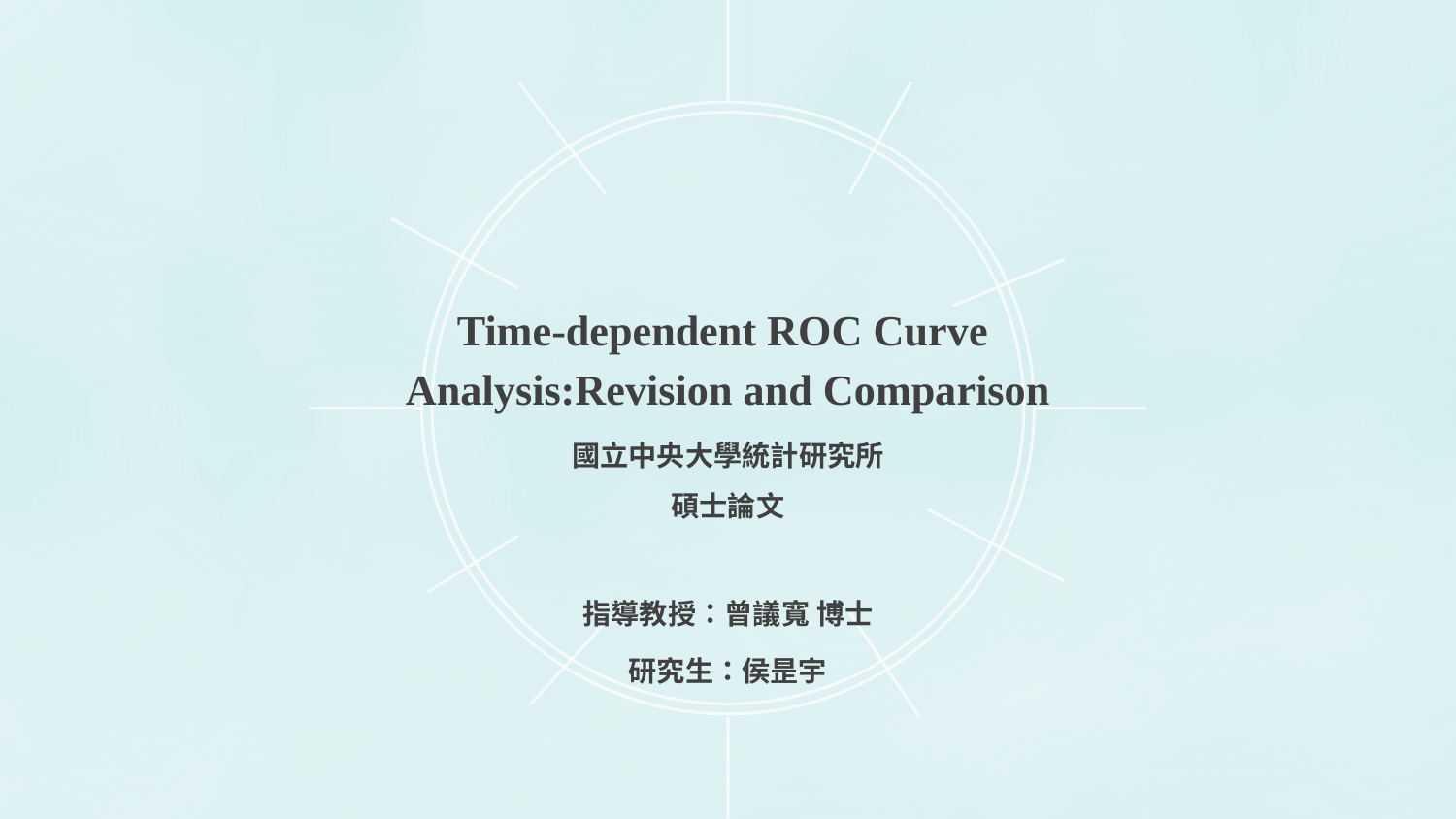

Time-dependent ROC Curve
Analysis:Revision and Comparison
國立中央大學統計研究所
碩士論文

指導教授：曾議寬 博士
研究生：侯昰宇